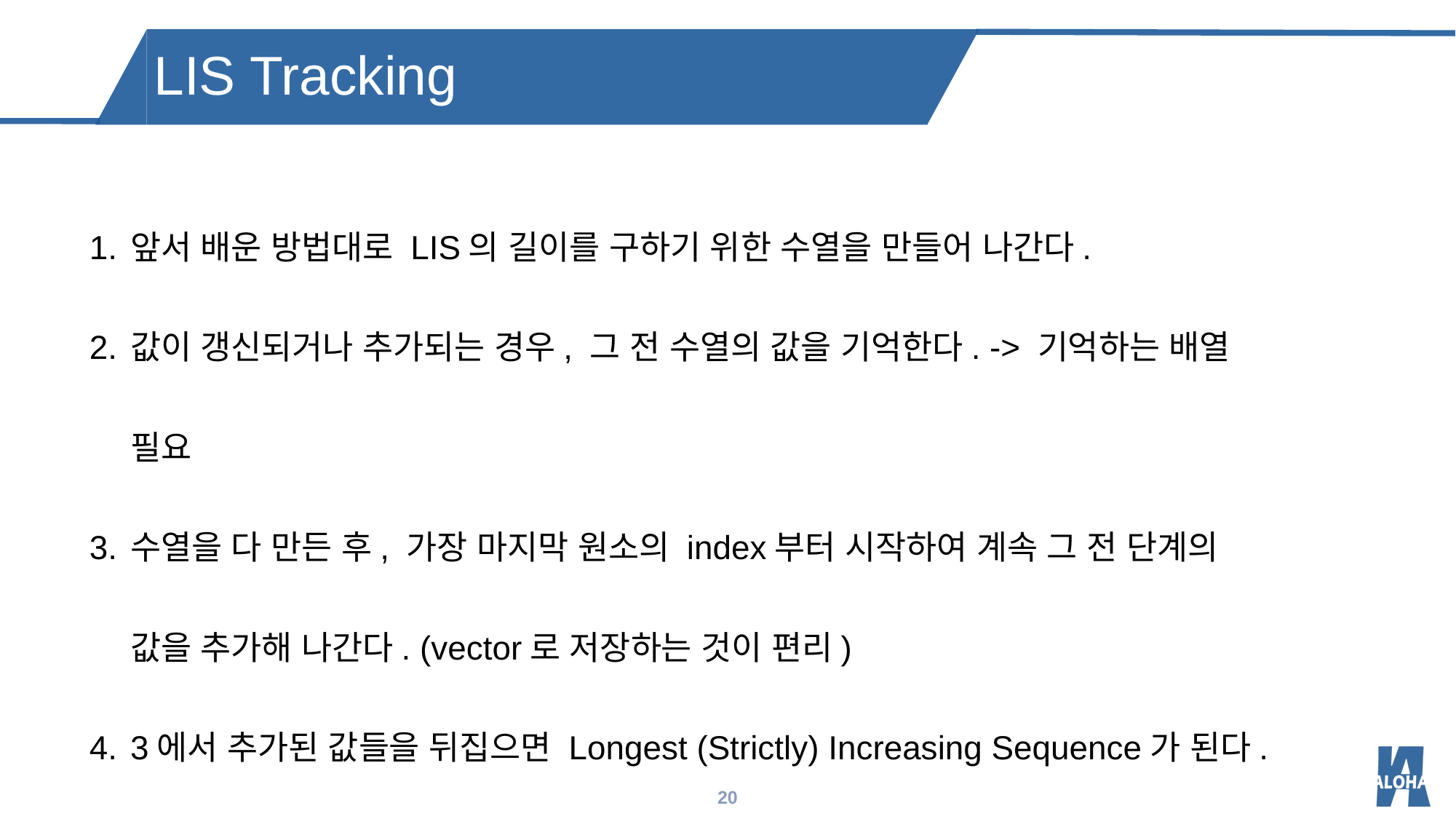

LIS Tracking
앞서 배운 방법대로 LIS의 길이를 구하기 위한 수열을 만들어 나간다.
값이 갱신되거나 추가되는 경우, 그 전 수열의 값을 기억한다. -> 기억하는 배열 필요
수열을 다 만든 후, 가장 마지막 원소의 index부터 시작하여 계속 그 전 단계의 값을 추가해 나간다. (vector로 저장하는 것이 편리)
3에서 추가된 값들을 뒤집으면 Longest (Strictly) Increasing Sequence가 된다.
20